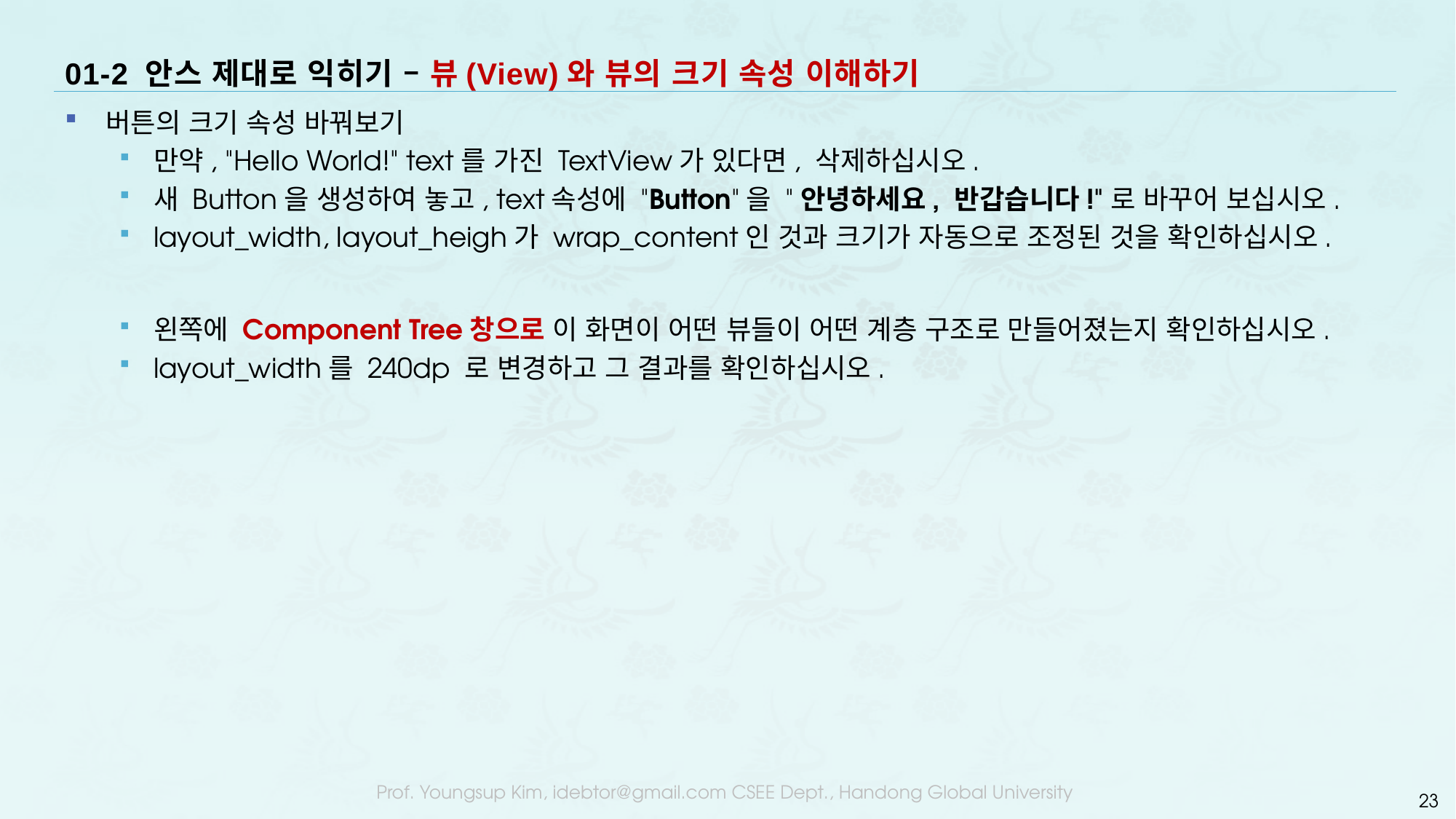

# 01-2 안스 제대로 익히기 – 뷰(View)와 뷰의 크기 속성 이해하기
버튼의 크기 속성 바꿔보기
만약, "Hello World!" text를 가진 TextView가 있다면, 삭제하십시오.
새 Button을 생성하여 놓고, text속성에 "Button"을 "안녕하세요, 반갑습니다!"로 바꾸어 보십시오.
layout_width, layout_heigh가 wrap_content인 것과 크기가 자동으로 조정된 것을 확인하십시오.

왼쪽에 Component Tree창으로 이 화면이 어떤 뷰들이 어떤 계층 구조로 만들어졌는지 확인하십시오.
layout_width를 240dp 로 변경하고 그 결과를 확인하십시오.

23